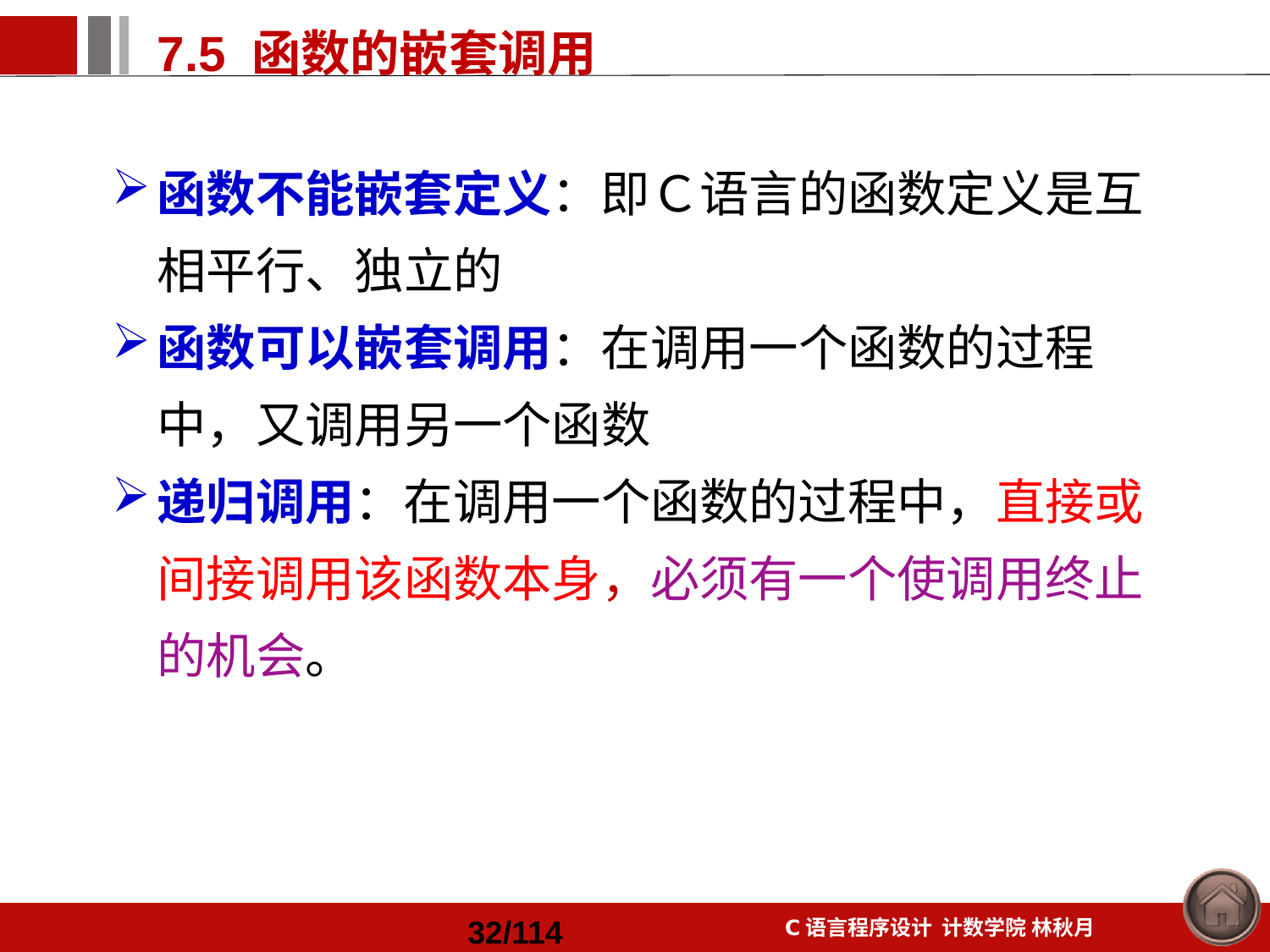

函数不能嵌套定义：即Ｃ语言的函数定义是互相平行、独立的
函数可以嵌套调用：在调用一个函数的过程中，又调用另一个函数
递归调用：在调用一个函数的过程中，直接或间接调用该函数本身，必须有一个使调用终止的机会。